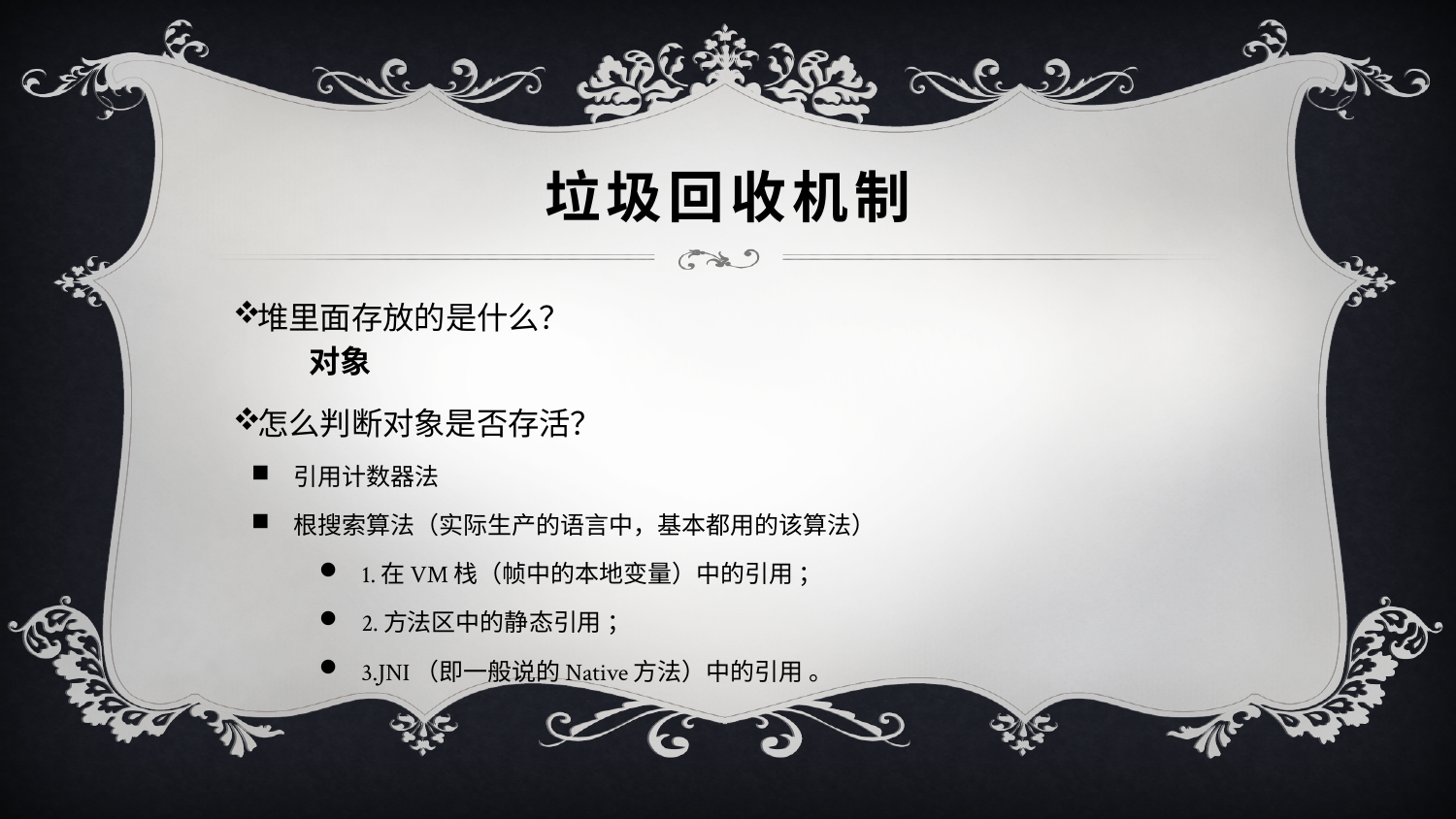

# 垃圾回收机制
堆里面存放的是什么？
对象
怎么判断对象是否存活？
引用计数器法
根搜索算法（实际生产的语言中，基本都用的该算法）
1.在VM栈（帧中的本地变量）中的引用 ；
2.方法区中的静态引用 ；
3.JNI（即一般说的Native方法）中的引用 。